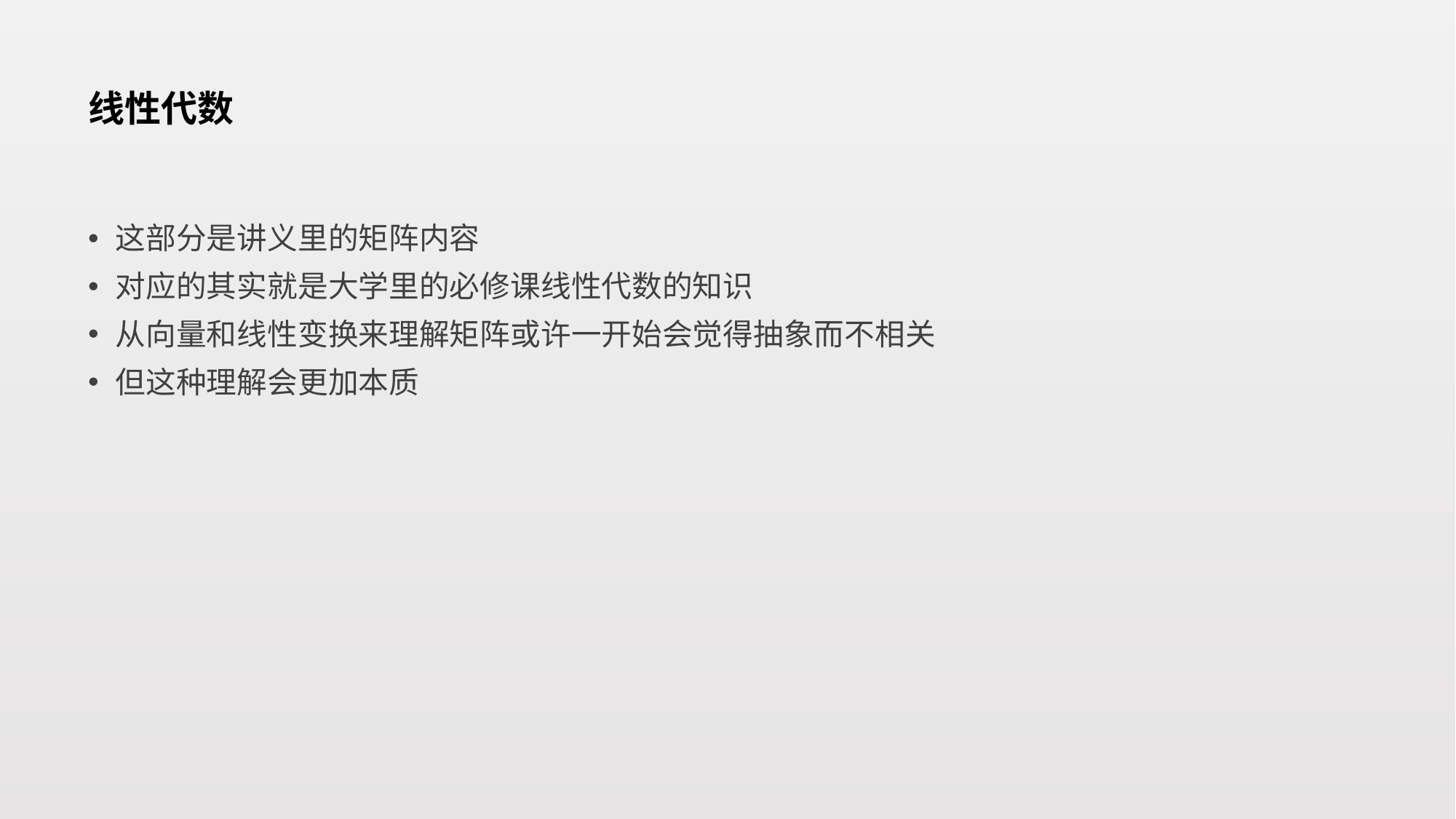

# 线性代数
这部分是讲义里的矩阵内容
对应的其实就是大学里的必修课线性代数的知识
从向量和线性变换来理解矩阵或许一开始会觉得抽象而不相关
但这种理解会更加本质